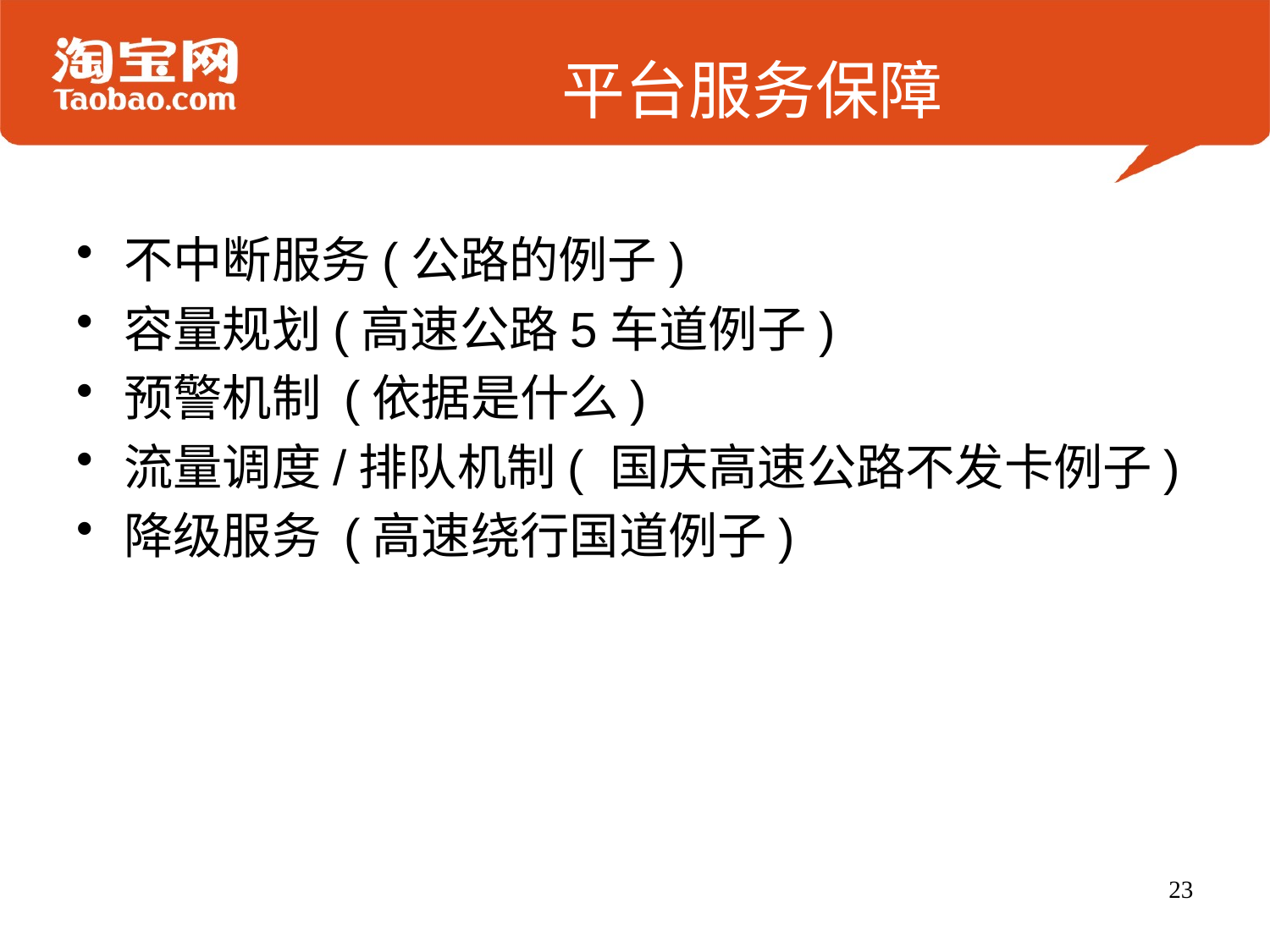

# 平台服务保障
不中断服务(公路的例子)
容量规划(高速公路5车道例子)
预警机制 (依据是什么)
流量调度/排队机制( 国庆高速公路不发卡例子)
降级服务 (高速绕行国道例子)
23